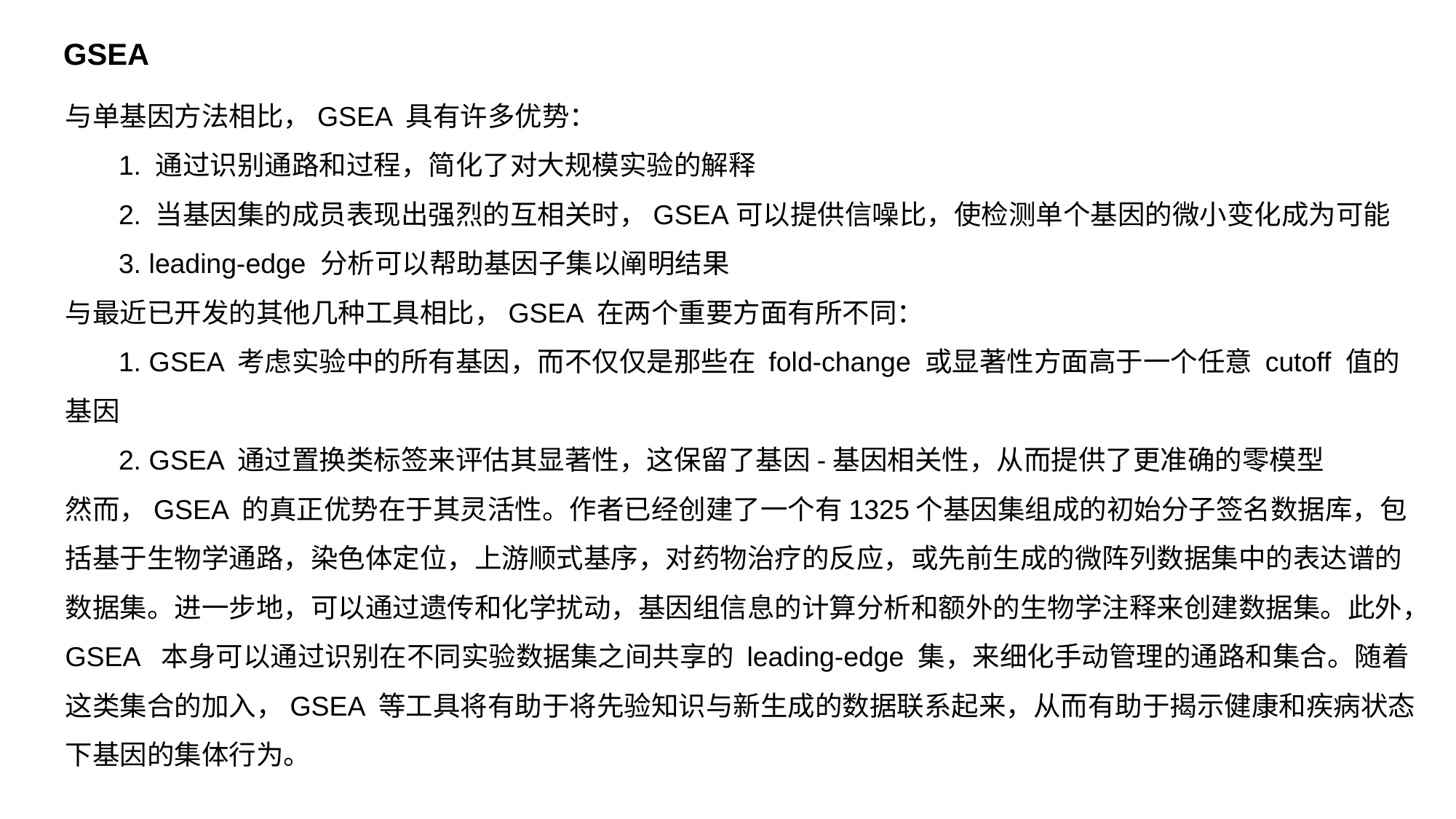

GSEA
与单基因方法相比，GSEA 具有许多优势：
       1. 通过识别通路和过程，简化了对大规模实验的解释
       2. 当基因集的成员表现出强烈的互相关时，GSEA可以提供信噪比，使检测单个基因的微小变化成为可能
       3. leading-edge 分析可以帮助基因子集以阐明结果
与最近已开发的其他几种工具相比，GSEA 在两个重要方面有所不同：
       1. GSEA 考虑实验中的所有基因，而不仅仅是那些在 fold-change 或显著性方面高于一个任意 cutoff 值的基因
       2. GSEA 通过置换类标签来评估其显著性，这保留了基因-基因相关性，从而提供了更准确的零模型
然而，GSEA 的真正优势在于其灵活性。作者已经创建了一个有1325个基因集组成的初始分子签名数据库，包括基于生物学通路，染色体定位，上游顺式基序，对药物治疗的反应，或先前生成的微阵列数据集中的表达谱的数据集。进一步地，可以通过遗传和化学扰动，基因组信息的计算分析和额外的生物学注释来创建数据集。此外，GSEA  本身可以通过识别在不同实验数据集之间共享的 leading-edge 集，来细化手动管理的通路和集合。随着这类集合的加入，GSEA 等工具将有助于将先验知识与新生成的数据联系起来，从而有助于揭示健康和疾病状态下基因的集体行为。